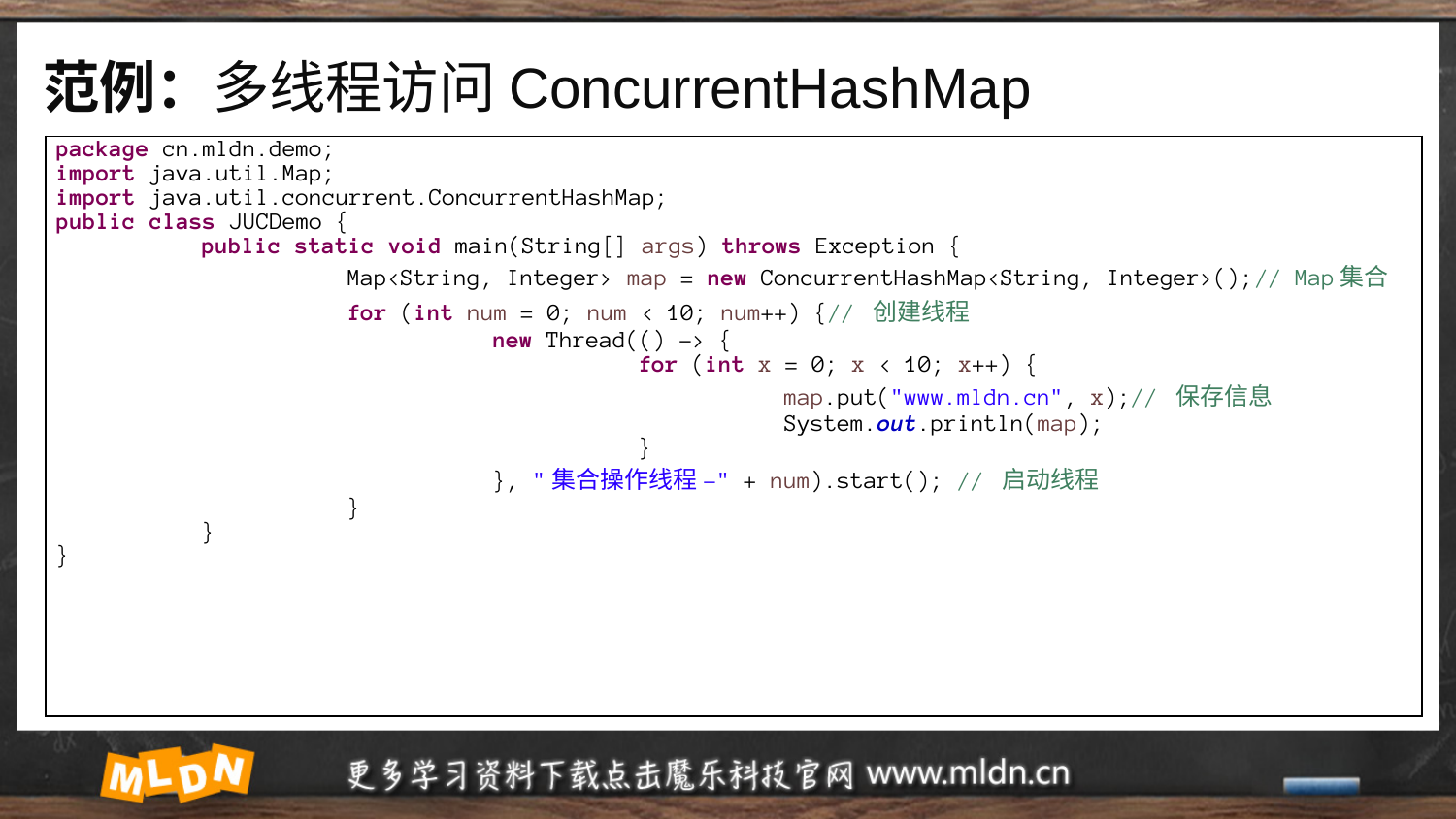

# 范例：多线程访问ConcurrentHashMap
| package cn.mldn.demo; import java.util.Map; import java.util.concurrent.ConcurrentHashMap; public class JUCDemo { public static void main(String[] args) throws Exception { Map<String, Integer> map = new ConcurrentHashMap<String, Integer>();// Map集合 for (int num = 0; num < 10; num++) {// 创建线程 new Thread(() -> { for (int x = 0; x < 10; x++) { map.put("www.mldn.cn", x);// 保存信息 System.out.println(map); } }, "集合操作线程-" + num).start(); // 启动线程 } } } |
| --- |